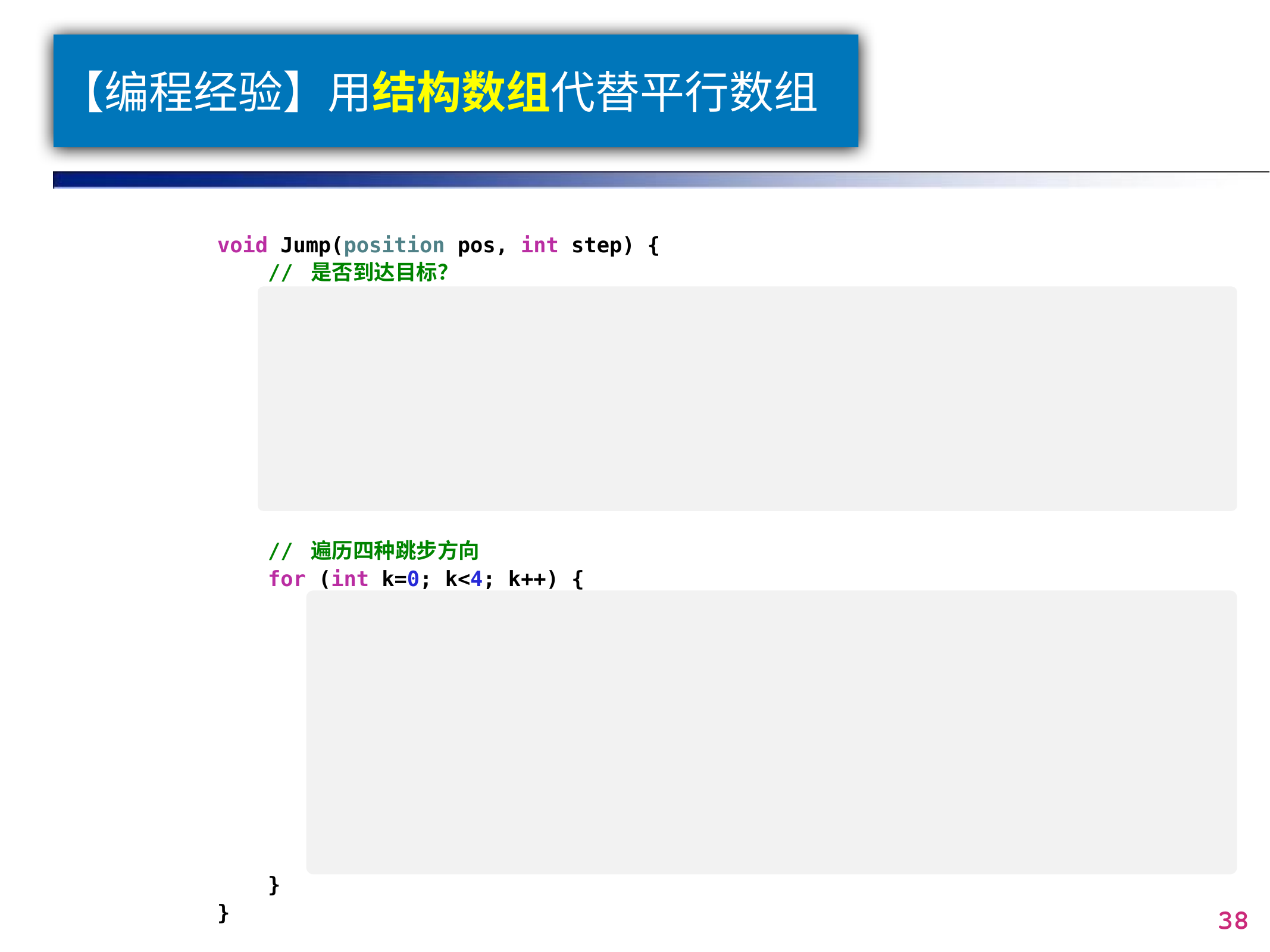

# 【编程经验】用结构数组代替平行数组
void Jump(position pos, int step) {
    // 是否到达目标？
    if ((pos.x == 8) && (pos.y == 4)) {
        num++;    // 方案数加1
        cout << num << ": ";
        for (int i=0; i<step; i++) // 从起点开始输出各步的坐标
            cout << "(" << path[i].x << ", "<< path[i].y << ") ";
        cout << endl;
        return;
    }

    // 遍历四种跳步方向
    for (int k=0; k<4; k++) {
        position next_pos = {pos.x + dxy[k].x, pos.y + dxy[k].y};
        // 检查next_pos是否可行？
        if ((next_pos.x < 0) || (next_pos.x > 8) ||
            (next_pos.y < 0) || (next_pos.y > 4)) continue;

        // 记录方案！结构变量可以直接赋值！
        path[step] = next_pos;

        // 从next_pos出发到目标位置，有多少种跳步方案？【递归】
        Jump(next_pos, step+1);
    }
}

注意结构变量的初始化方法
38